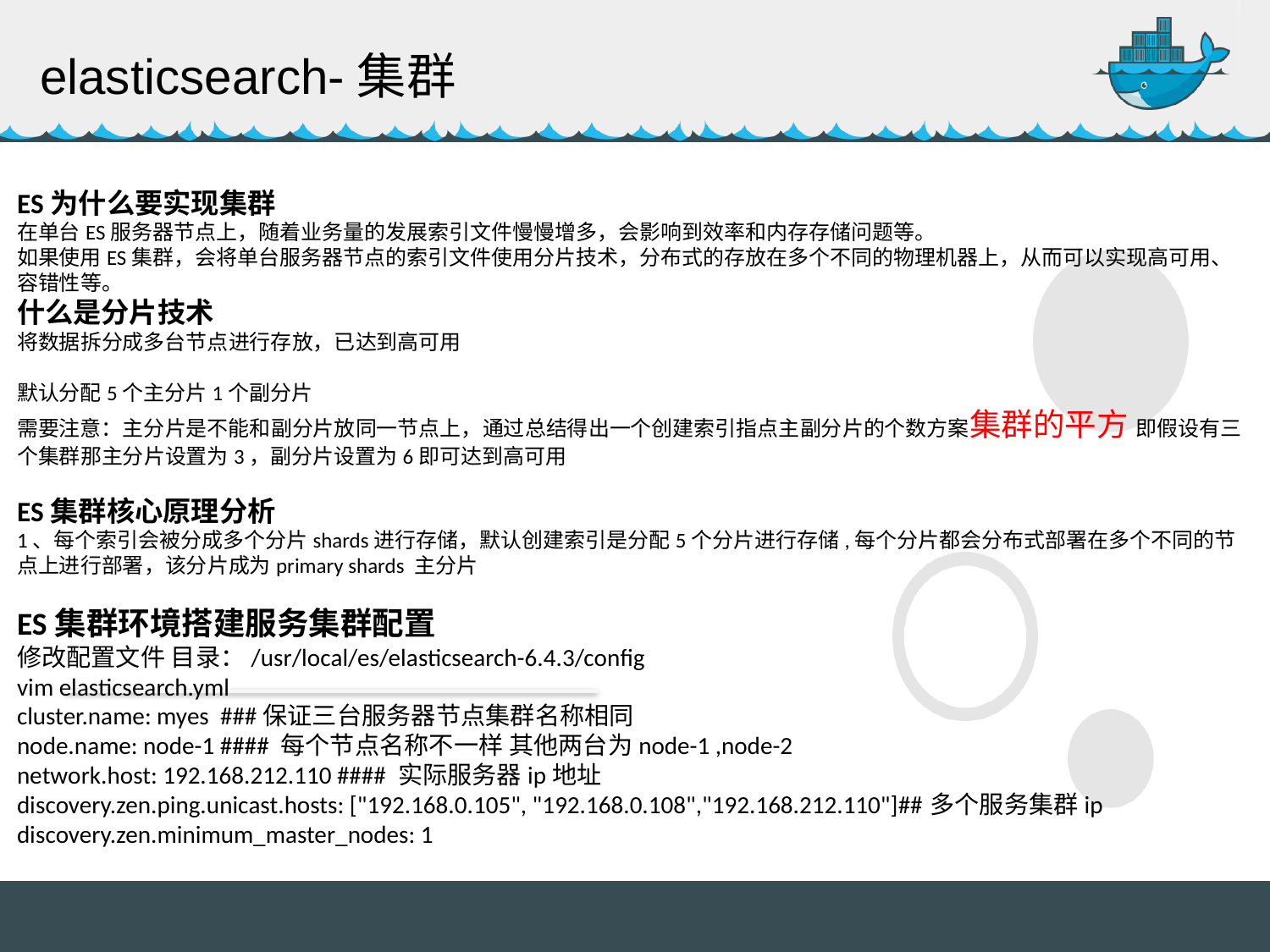

elasticsearch-集群
ES为什么要实现集群
在单台ES服务器节点上，随着业务量的发展索引文件慢慢增多，会影响到效率和内存存储问题等。
如果使用ES集群，会将单台服务器节点的索引文件使用分片技术，分布式的存放在多个不同的物理机器上，从而可以实现高可用、容错性等。
什么是分片技术
将数据拆分成多台节点进行存放，已达到高可用

默认分配5个主分片1个副分片
需要注意：主分片是不能和副分片放同一节点上，通过总结得出一个创建索引指点主副分片的个数方案集群的平方 即假设有三个集群那主分片设置为3，副分片设置为6即可达到高可用

ES集群核心原理分析
1、每个索引会被分成多个分片shards进行存储，默认创建索引是分配5个分片进行存储,每个分片都会分布式部署在多个不同的节点上进行部署，该分片成为primary shards 主分片

ES集群环境搭建服务集群配置
修改配置文件 目录：/usr/local/es/elasticsearch-6.4.3/config
vim elasticsearch.yml
cluster.name: myes  ###保证三台服务器节点集群名称相同
node.name: node-1 #### 每个节点名称不一样 其他两台为node-1 ,node-2
network.host: 192.168.212.110 #### 实际服务器ip地址
discovery.zen.ping.unicast.hosts: ["192.168.0.105", "192.168.0.108","192.168.212.110"]##多个服务集群ip
discovery.zen.minimum_master_nodes: 1